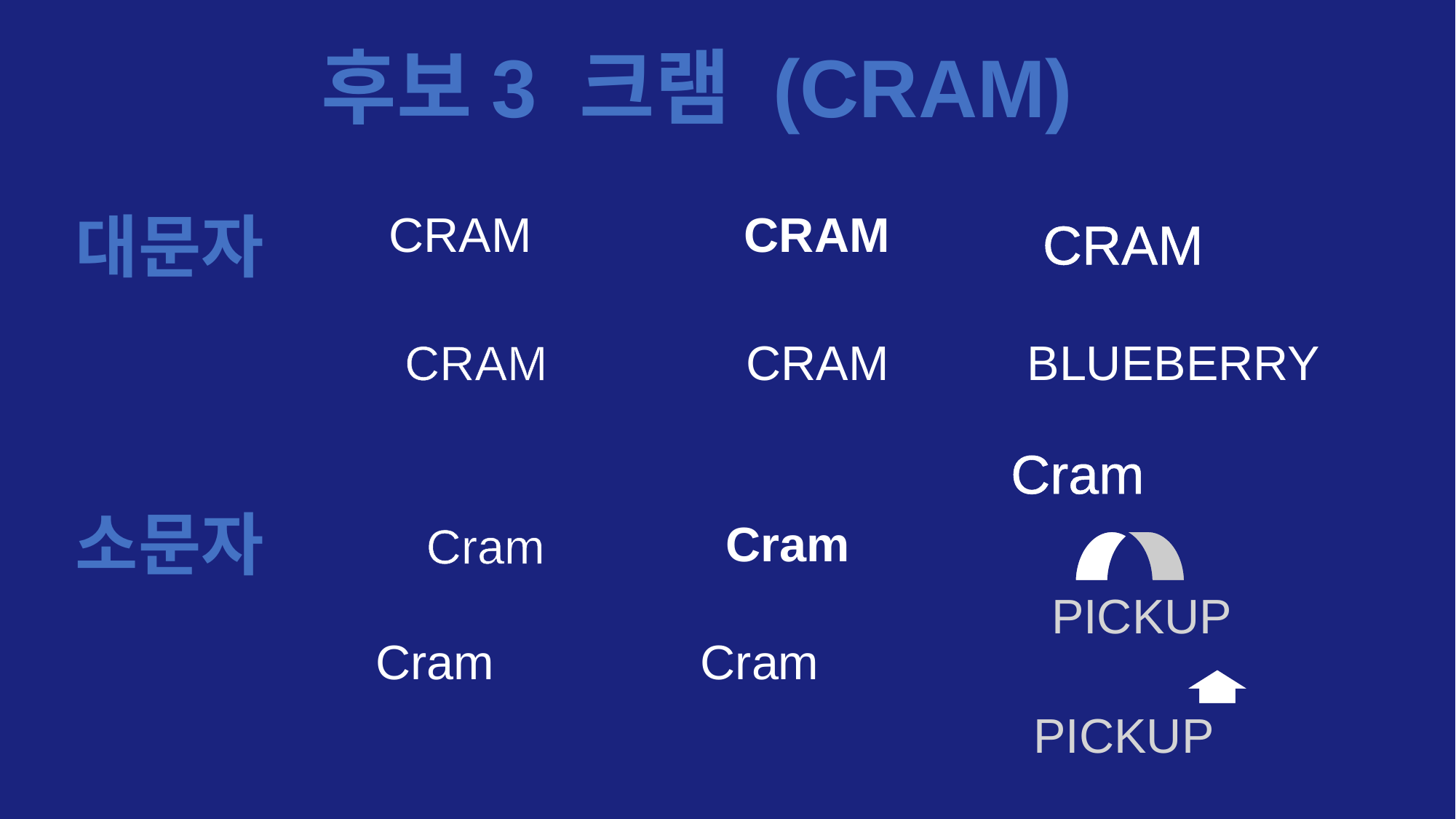

후보3 크램 (CRAM)
대문자
CRAM
CRAM
CRAM
BLUEBERRY
CRAM
CRAM
Cram
소문자
Cram
Cram

PICKUP
Cram
Cram

PICKUP